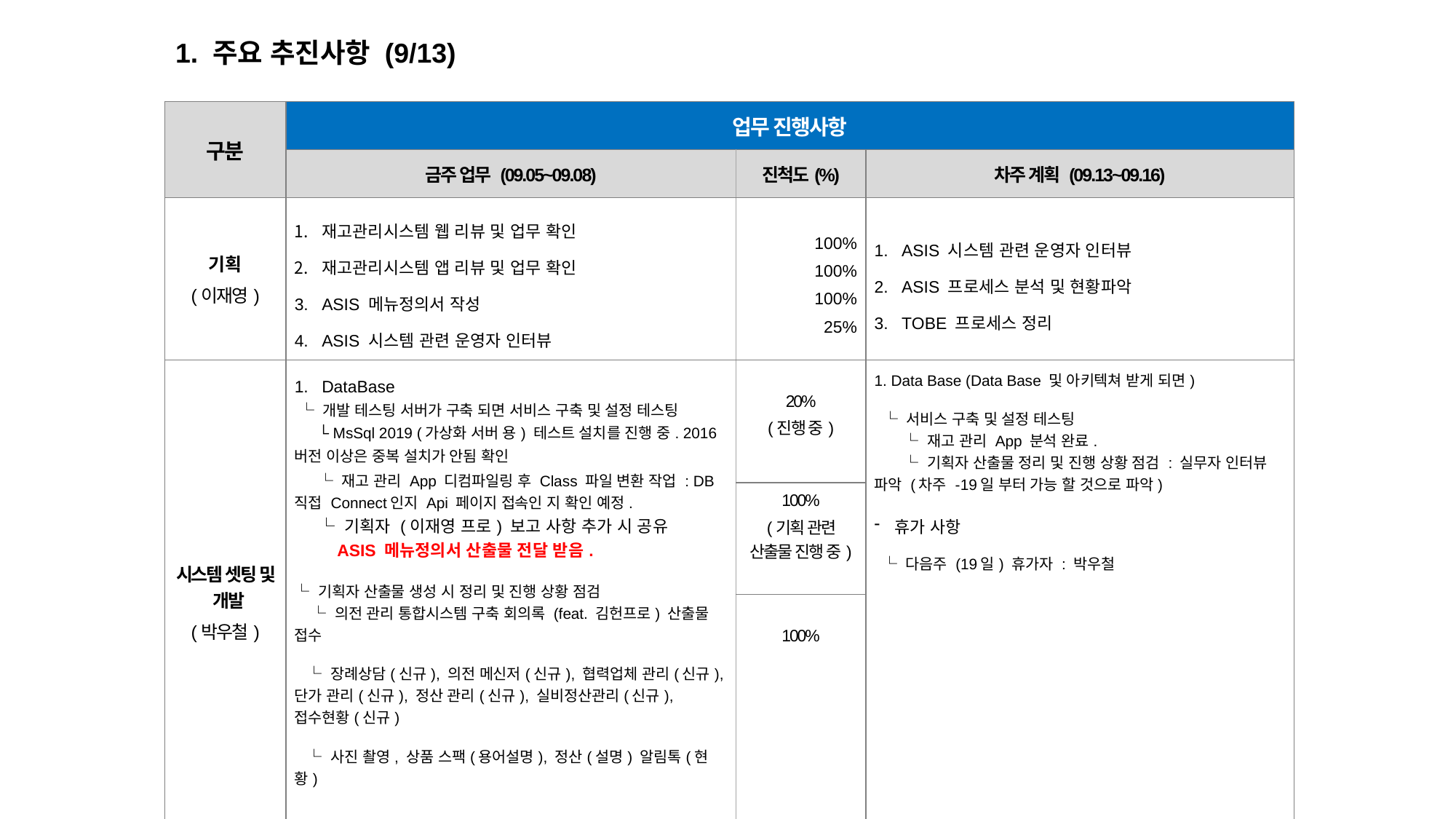

1. 주요 추진사항 (9/13)
| 구분 | 업무 진행사항 |  |  |
| --- | --- | --- | --- |
|  | 금주 업무 (09.05~09.08) | 진척도(%) | 차주 계획 (09.13~09.16) |
| 기획 (이재영) | 재고관리시스템 웹 리뷰 및 업무 확인 재고관리시스템 앱 리뷰 및 업무 확인 ASIS 메뉴정의서 작성 ASIS 시스템 관련 운영자 인터뷰 | 100% 100% 100% 25% | ASIS 시스템 관련 운영자 인터뷰 ASIS 프로세스 분석 및 현황파악 TOBE 프로세스 정리 |
| 시스템 셋팅 및 개발 (박우철) | DataBase └ 개발 테스팅 서버가 구축 되면 서비스 구축 및 설정 테스팅      └ MsSql 2019 (가상화 서버 용) 테스트 설치를 진행 중. 2016 버전 이상은 중복 설치가 안됨 확인    └ 재고 관리 App 디컴파일링 후 Class 파일 변환 작업 : DB 직접 Connect인지 Api 페이지 접속인 지 확인 예정.     └ 기획자 (이재영 프로) 보고 사항 추가 시 공유  ASIS 메뉴정의서 산출물 전달 받음. └ 기획자 산출물 생성 시 정리 및 진행 상황 점검 └ 의전 관리 통합시스템 구축 회의록 (feat. 김헌프로) 산출물 접수  └ 장례상담(신규), 의전 메신저(신규), 협력업체 관리(신규), 단가 관리(신규), 정산 관리(신규), 실비정산관리(신규), 접수현황(신규)  └ 사진 촬영, 상품 스팩(용어설명), 정산(설명) 알림톡(현황) | 20% (진행 중) | 1. Data Base (Data Base 및 아키텍쳐 받게 되면)   └ 서비스 구축 및 설정 테스팅        └ 재고 관리 App 분석 완료.          └ 기획자 산출물 정리 및 진행 상황 점검 : 실무자 인터뷰 파악 (차주 -19일 부터 가능 할 것으로 파악)   휴가 사항 └ 다음주 (19일) 휴가자 : 박우철 |
|  |  | 100% (기획 관련 산출물 진행 중) |  |
|  |  | 100% |  |